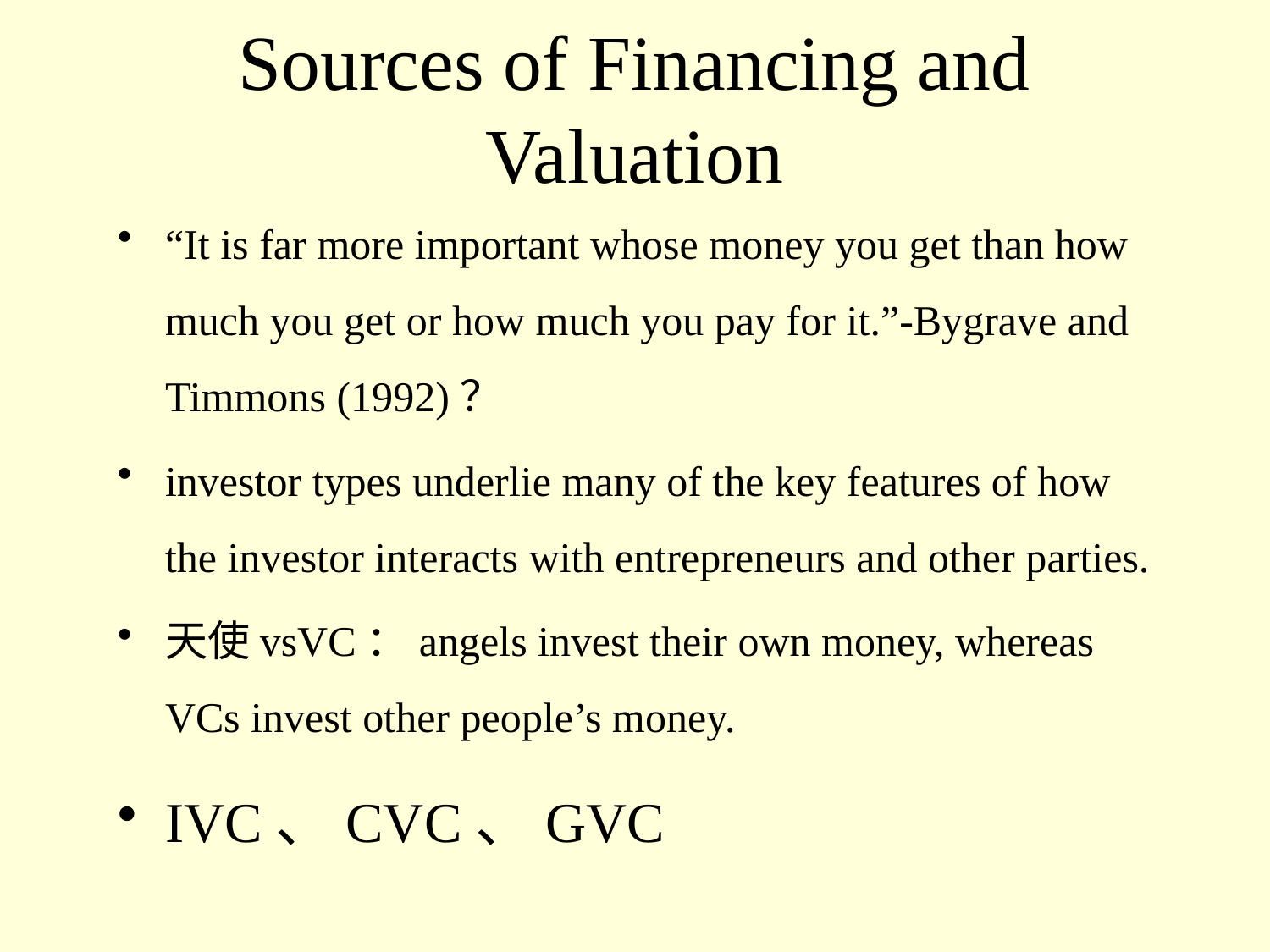

# Sources of Financing and Valuation
“It is far more important whose money you get than how much you get or how much you pay for it.”-Bygrave and Timmons (1992)？
investor types underlie many of the key features of how the investor interacts with entrepreneurs and other parties.
天使vsVC：angels invest their own money, whereas VCs invest other people’s money.
IVC、CVC、GVC